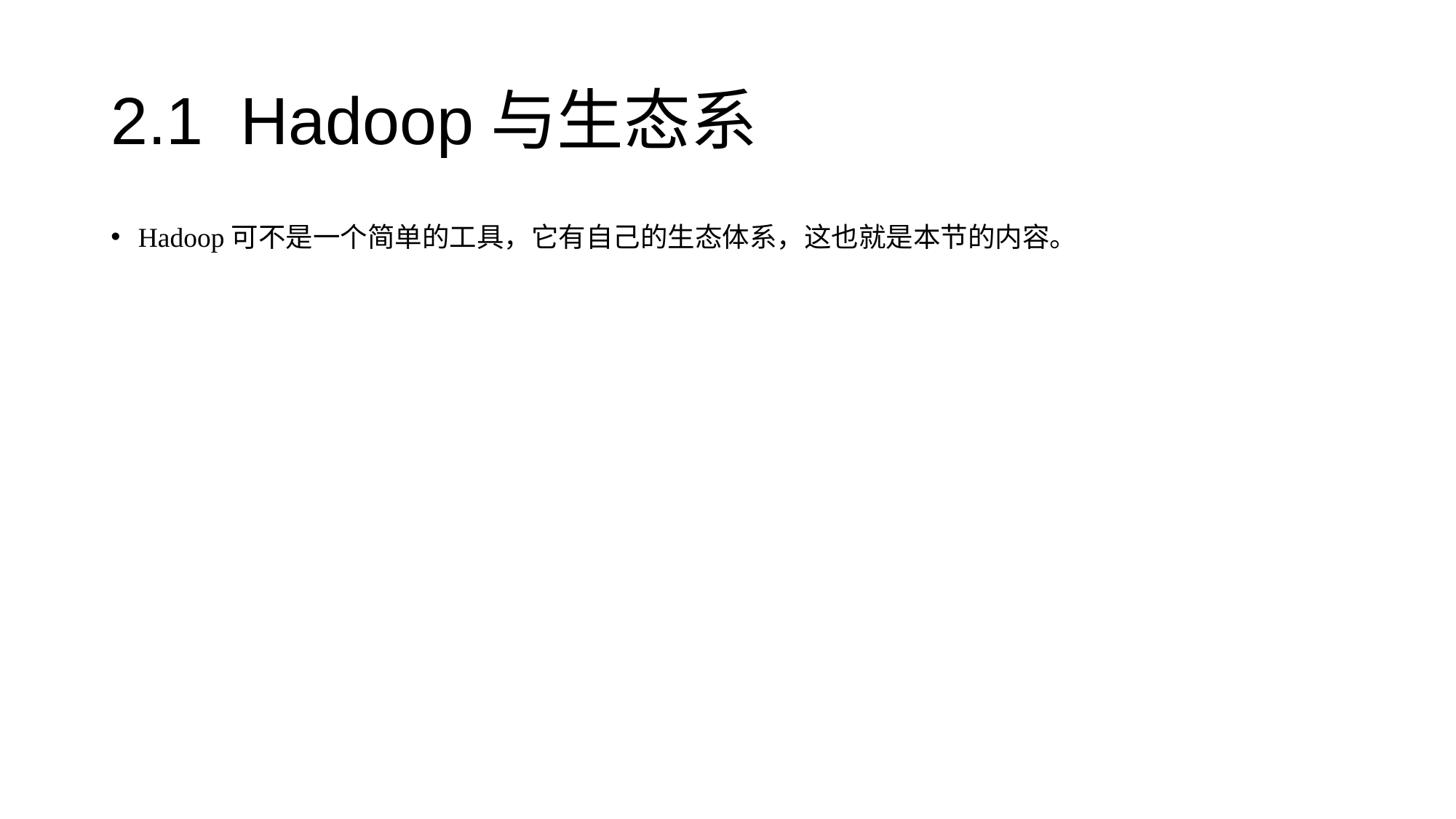

# 2.1  Hadoop与生态系
Hadoop可不是一个简单的工具，它有自己的生态体系，这也就是本节的内容。